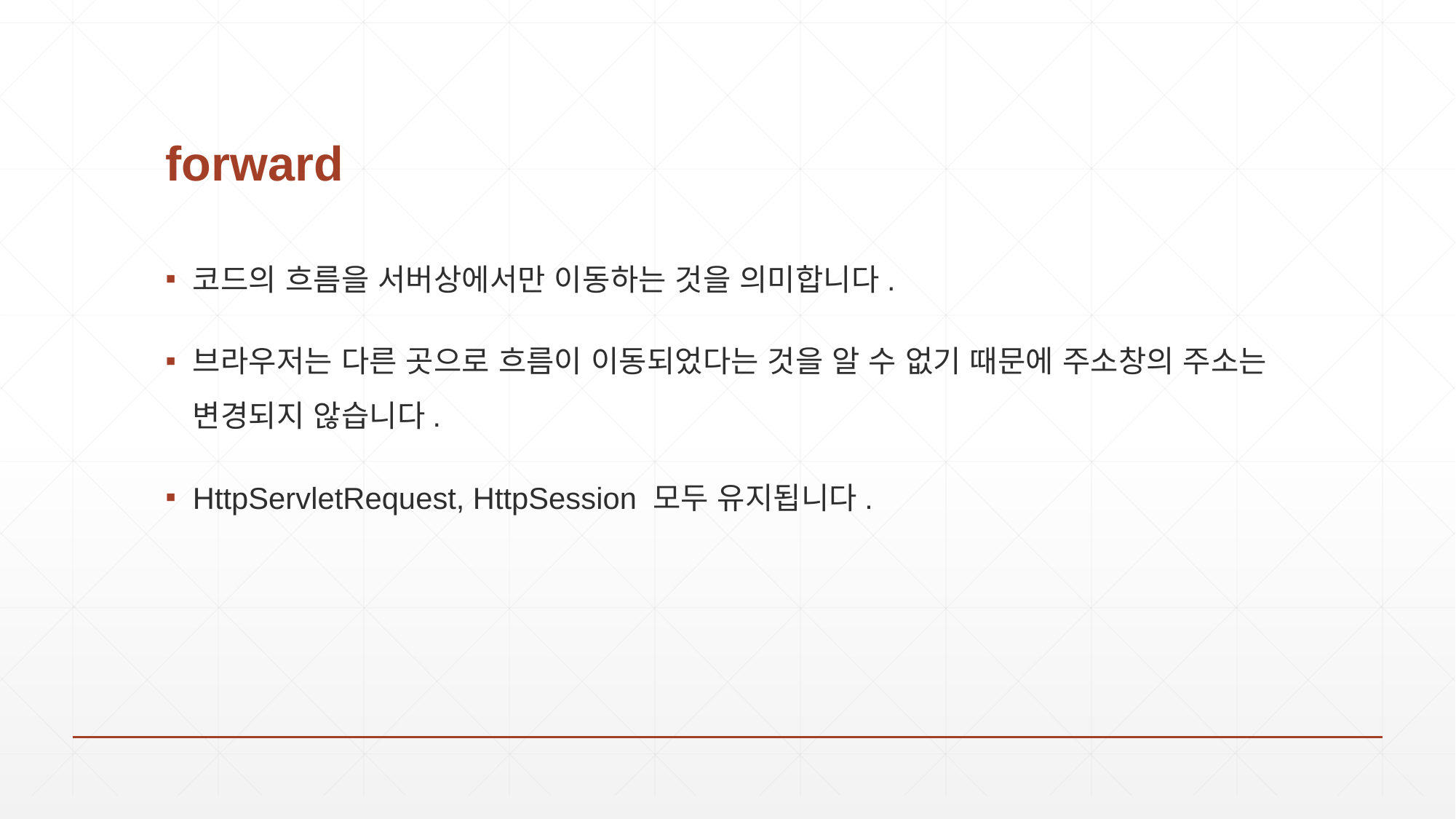

# forward
코드의 흐름을 서버상에서만 이동하는 것을 의미합니다.
브라우저는 다른 곳으로 흐름이 이동되었다는 것을 알 수 없기 때문에 주소창의 주소는 변경되지 않습니다.
HttpServletRequest, HttpSession 모두 유지됩니다.